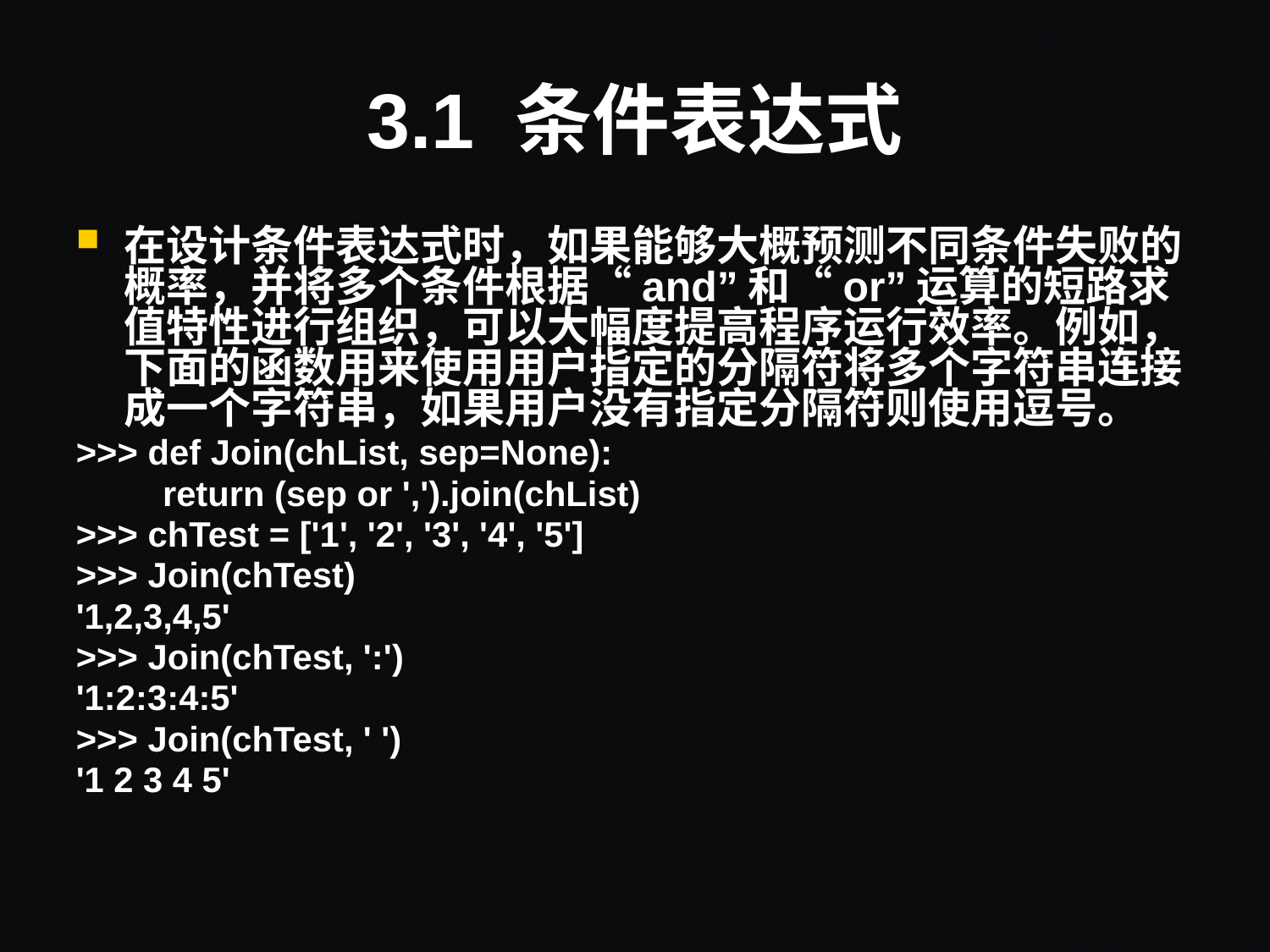

# 3.1 条件表达式
在设计条件表达式时，如果能够大概预测不同条件失败的概率，并将多个条件根据“and”和“or”运算的短路求值特性进行组织，可以大幅度提高程序运行效率。例如，下面的函数用来使用用户指定的分隔符将多个字符串连接成一个字符串，如果用户没有指定分隔符则使用逗号。
>>> def Join(chList, sep=None):
	    return (sep or ',').join(chList)
>>> chTest = ['1', '2', '3', '4', '5']
>>> Join(chTest)
'1,2,3,4,5'
>>> Join(chTest, ':')
'1:2:3:4:5'
>>> Join(chTest, ' ')
'1 2 3 4 5'